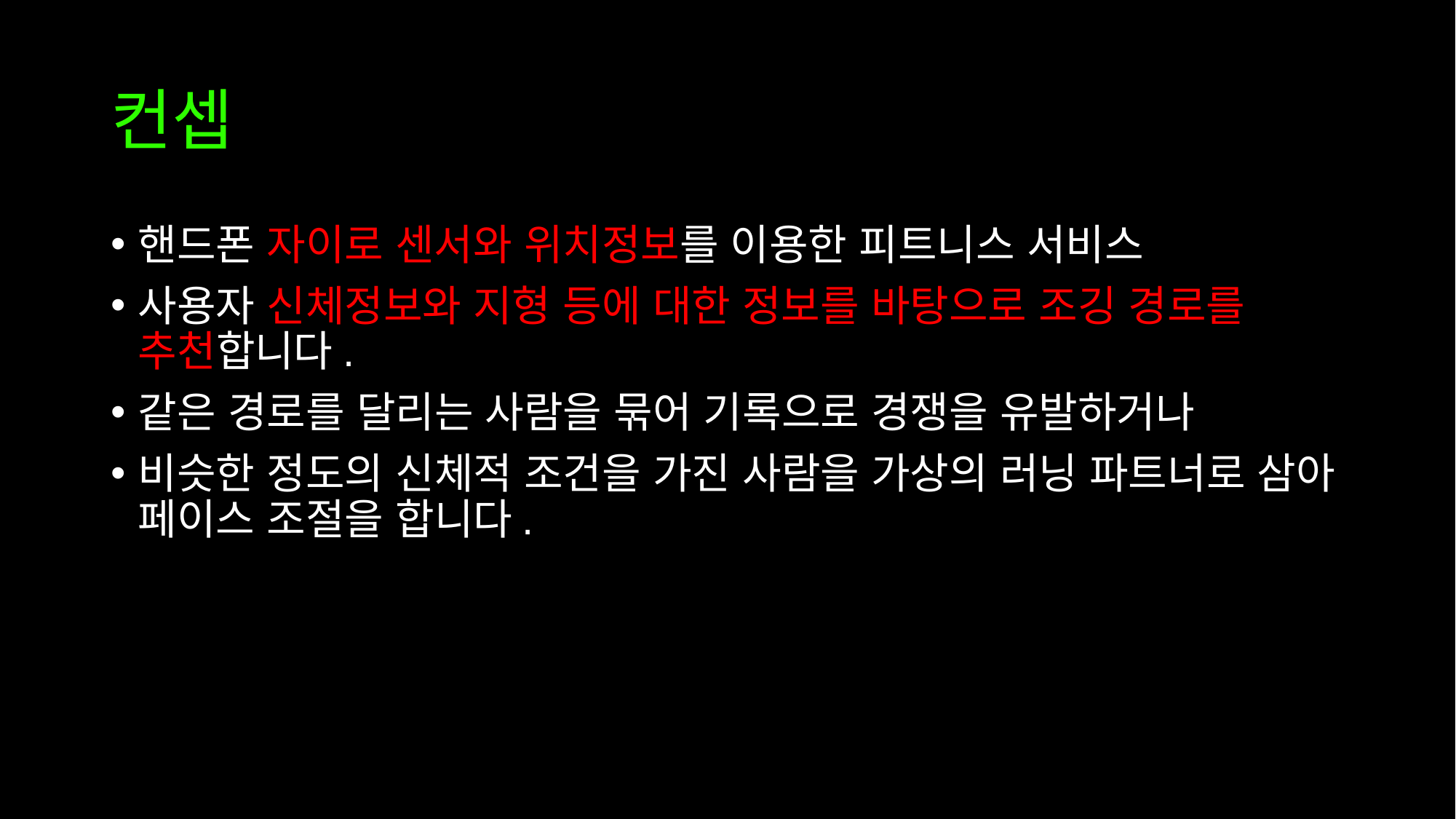

# 컨셉
핸드폰 자이로 센서와 위치정보를 이용한 피트니스 서비스
사용자 신체정보와 지형 등에 대한 정보를 바탕으로 조깅 경로를 추천합니다.
같은 경로를 달리는 사람을 묶어 기록으로 경쟁을 유발하거나
비슷한 정도의 신체적 조건을 가진 사람을 가상의 러닝 파트너로 삼아 페이스 조절을 합니다.